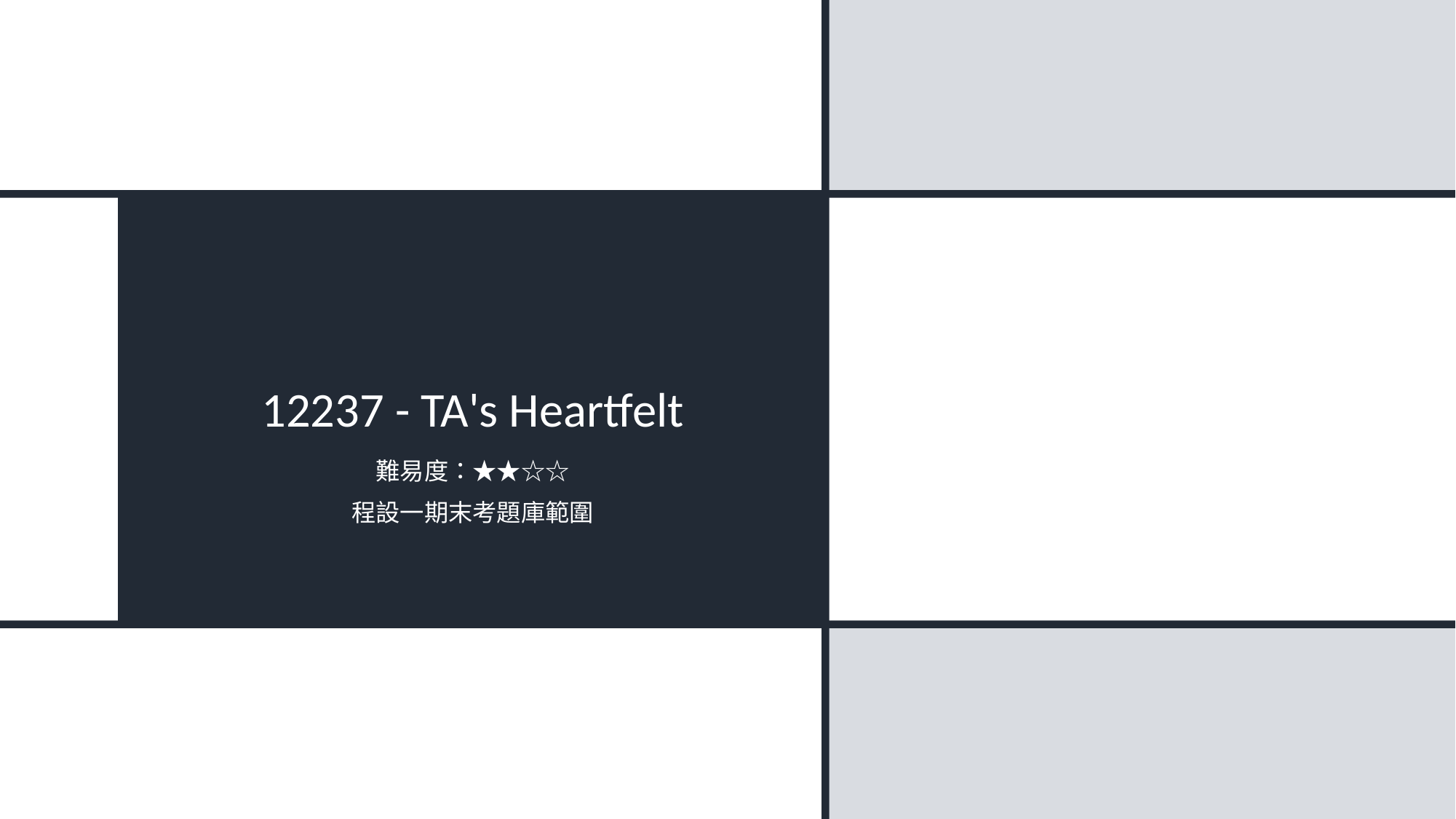

# 12237 - TA's Heartfelt
難易度：★★☆☆
程設一期末考題庫範圍